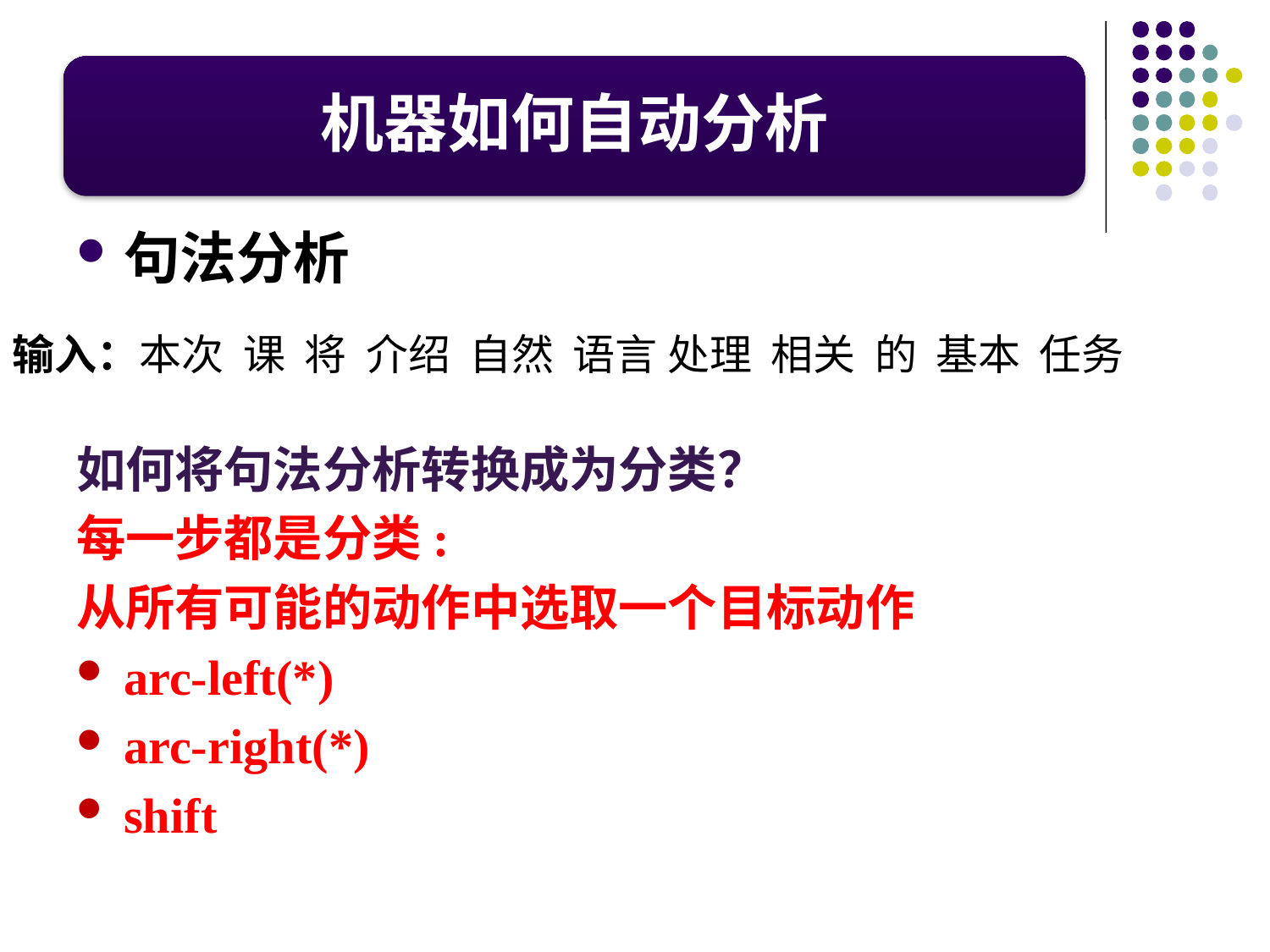

机器如何自动分析
句法分析

如何将句法分析转换成为分类？
每一步都是分类:
从所有可能的动作中选取一个目标动作
arc-left(*)
arc-right(*)
shift
输入：本次  课  将  介绍  自然  语言 处理  相关  的  基本  任务